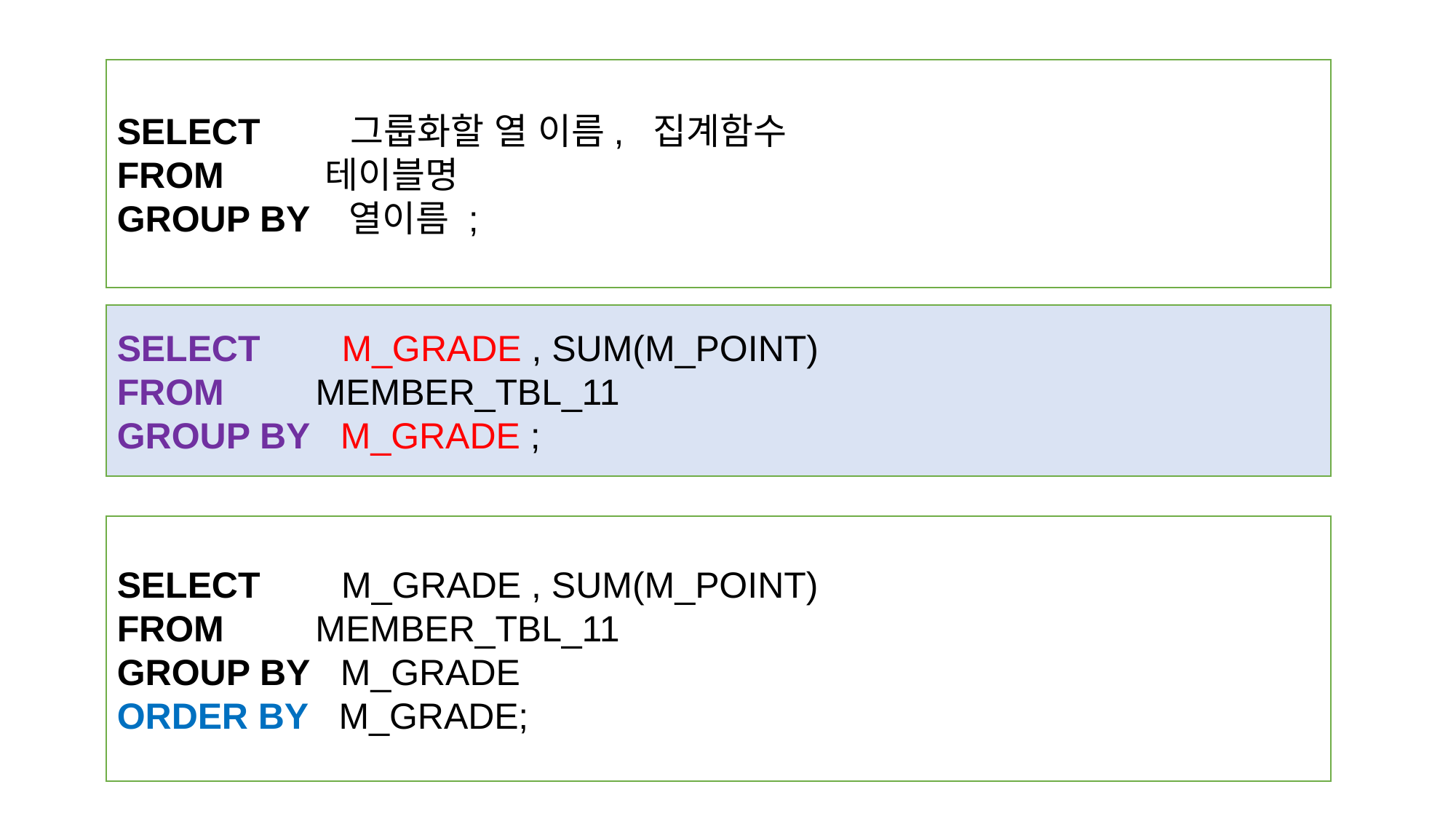

SELECT        그룹화할 열 이름,  집계함수
FROM         테이블명
GROUP BY   열이름 ;
SELECT        M_GRADE , SUM(M_POINT)
FROM         MEMBER_TBL_11
GROUP BY   M_GRADE ;
SELECT        M_GRADE , SUM(M_POINT)
FROM         MEMBER_TBL_11
GROUP BY   M_GRADE
ORDER BY   M_GRADE;